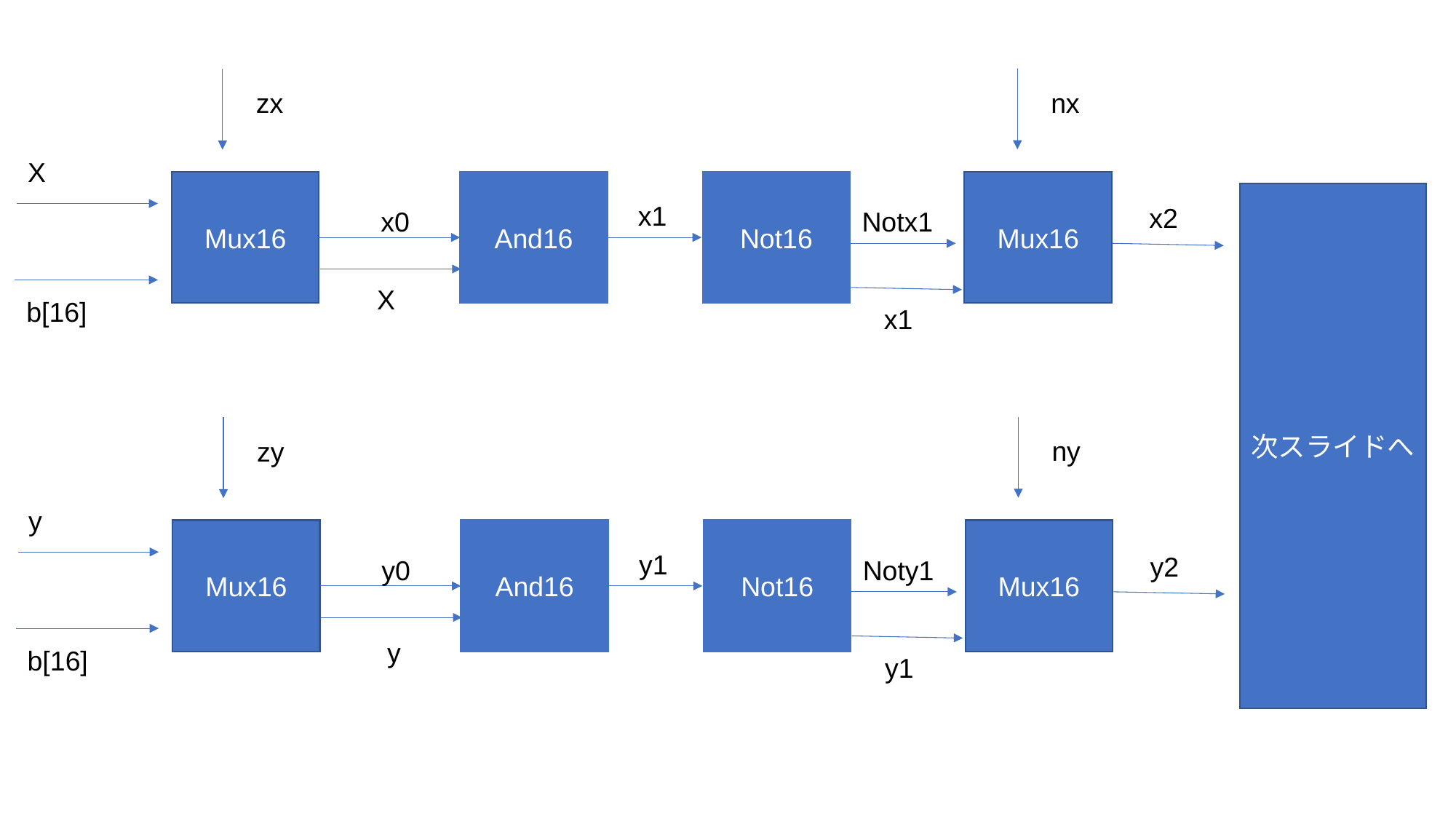

nx
zx
X
Mux16
Not16
Mux16
And16
次スライドへ
x1
x2
x0
Notx1
X
b[16]
x1
ny
zy
y
Mux16
Not16
Mux16
And16
y1
y2
y0
Noty1
y
b[16]
y1